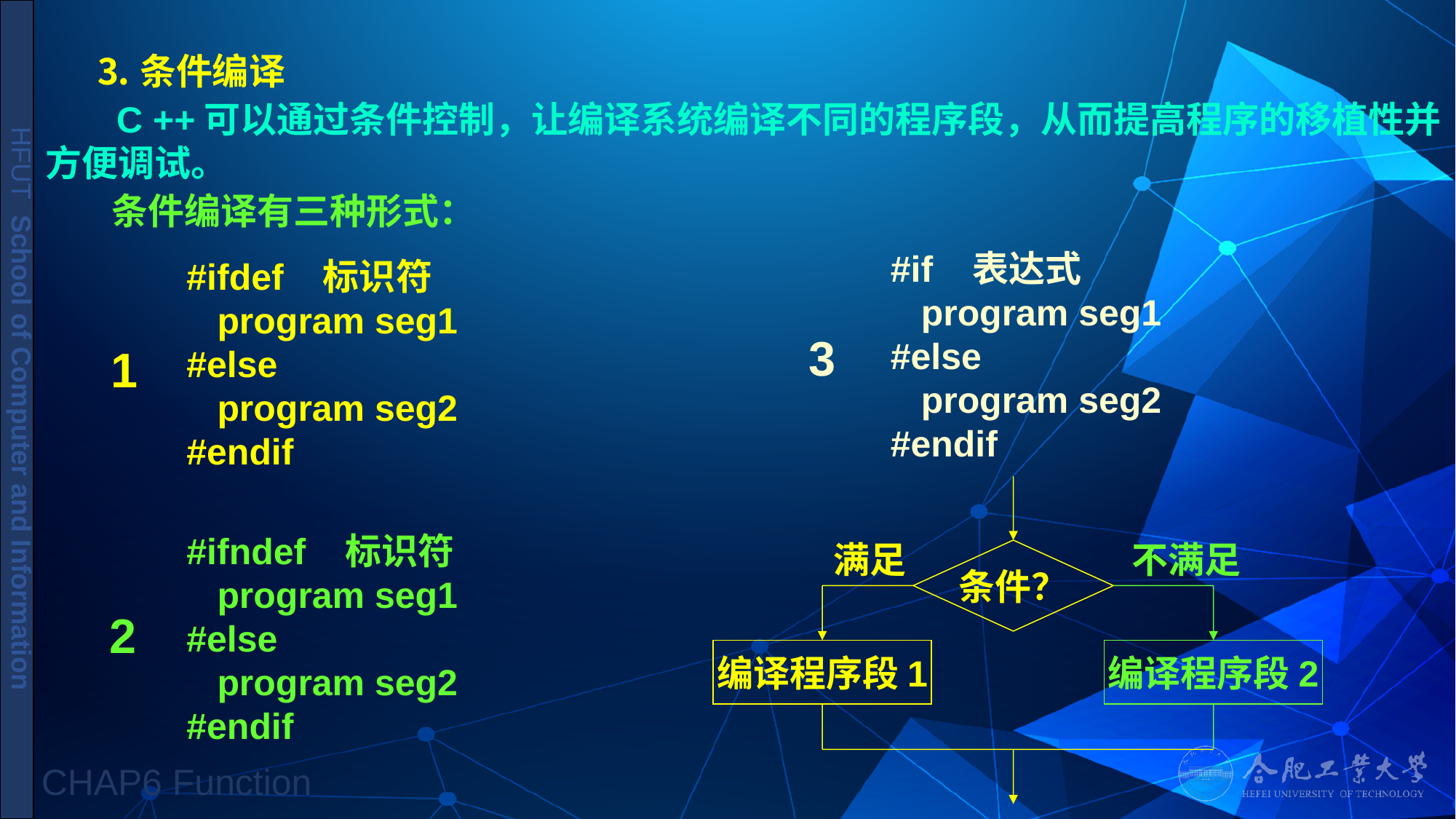

# ⒊条件编译
       C ++可以通过条件控制，让编译系统编译不同的程序段，从而提高程序的移植性并
方便调试。
条件编译有三种形式：
#if   表达式
   program seg1
#else
   program seg2
#endif
#ifdef   标识符
   program seg1
#else
   program seg2
#endif
3
1

#ifndef   标识符
   program seg1
#else
   program seg2
#endif
满足
不满足
条件？

2
编译程序段1
编译程序段2